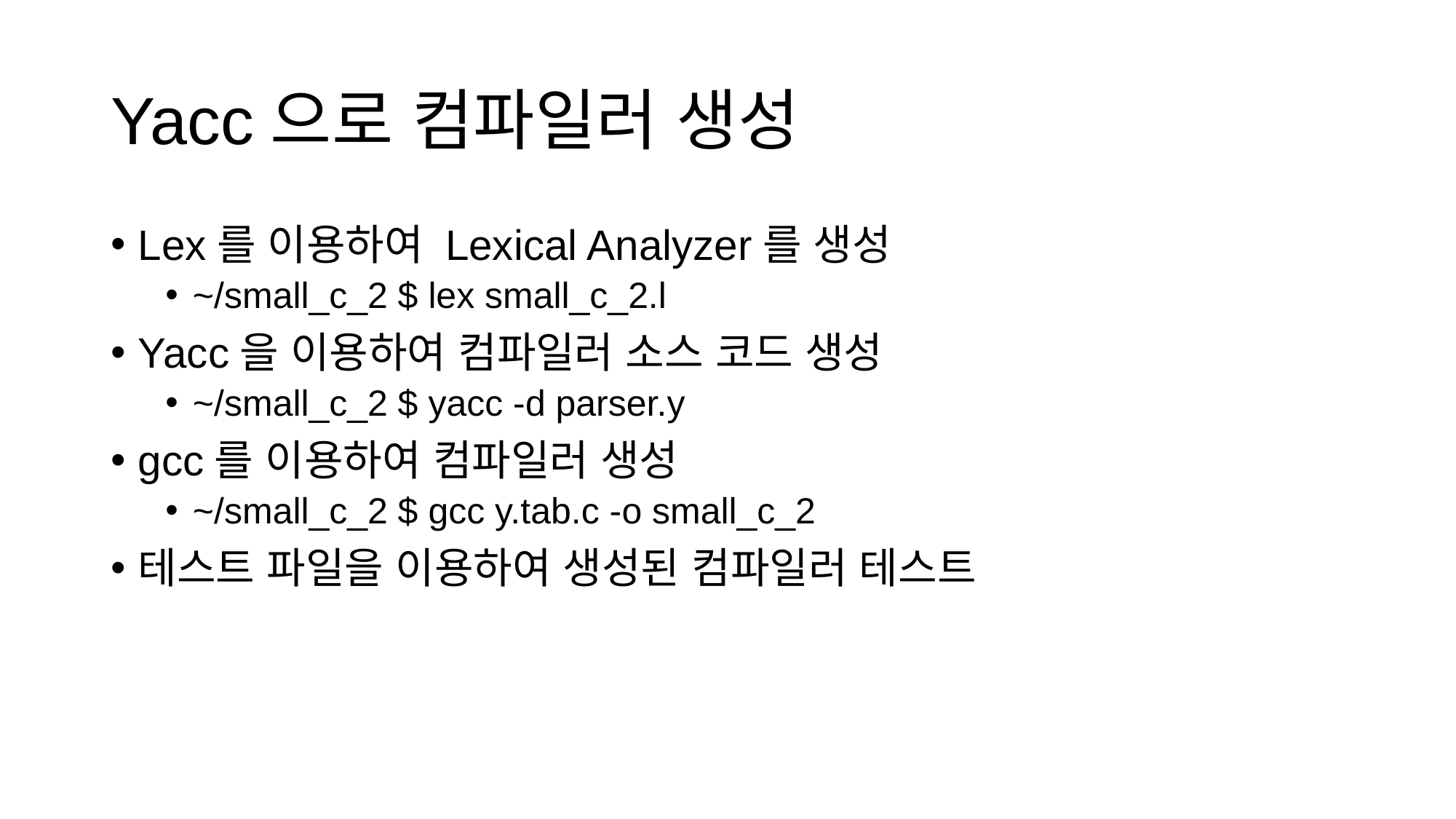

# Yacc으로 컴파일러 생성
Lex를 이용하여 Lexical Analyzer를 생성
~/small_c_2 $ lex small_c_2.l
Yacc을 이용하여 컴파일러 소스 코드 생성
~/small_c_2 $ yacc -d parser.y
gcc를 이용하여 컴파일러 생성
~/small_c_2 $ gcc y.tab.c -o small_c_2
테스트 파일을 이용하여 생성된 컴파일러 테스트